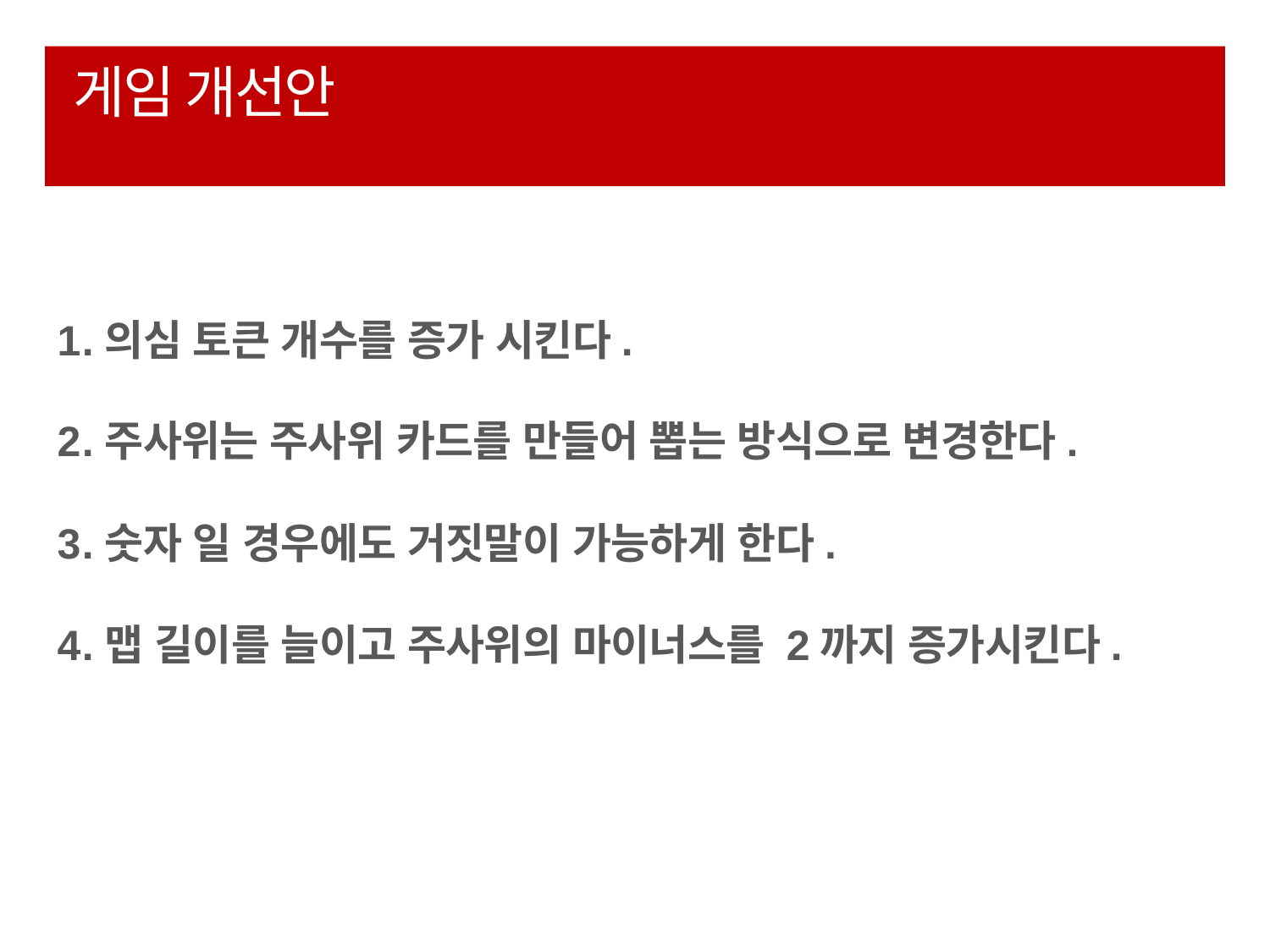

# 게임 개선안
의심 토큰 개수를 증가 시킨다.
주사위는 주사위 카드를 만들어 뽑는 방식으로 변경한다.
숫자 일 경우에도 거짓말이 가능하게 한다.
맵 길이를 늘이고 주사위의 마이너스를 2까지 증가시킨다.